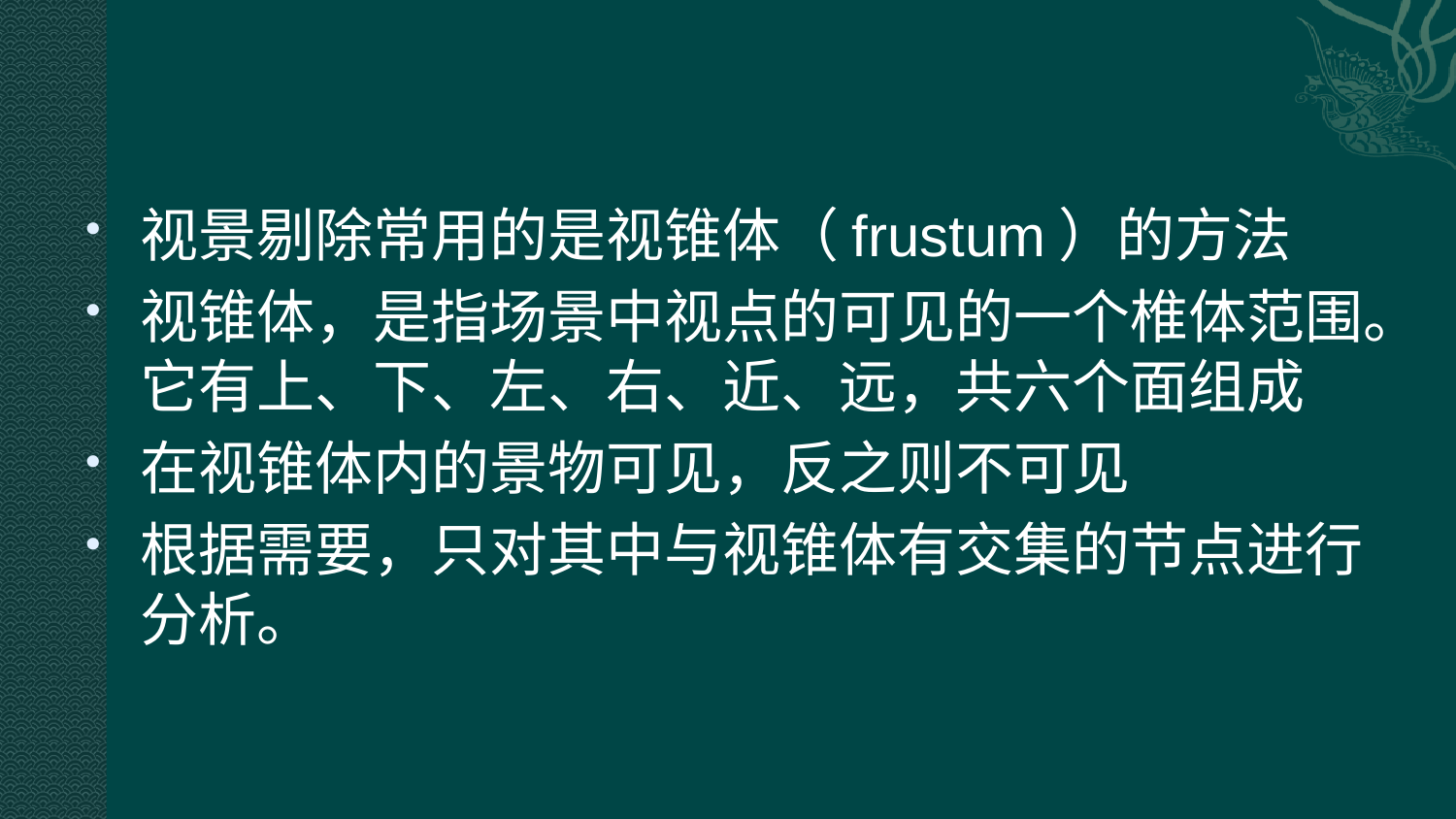

#
视景剔除常用的是视锥体（frustum）的方法
视锥体，是指场景中视点的可见的一个椎体范围。它有上、下、左、右、近、远，共六个面组成
在视锥体内的景物可见，反之则不可见
根据需要，只对其中与视锥体有交集的节点进行分析。